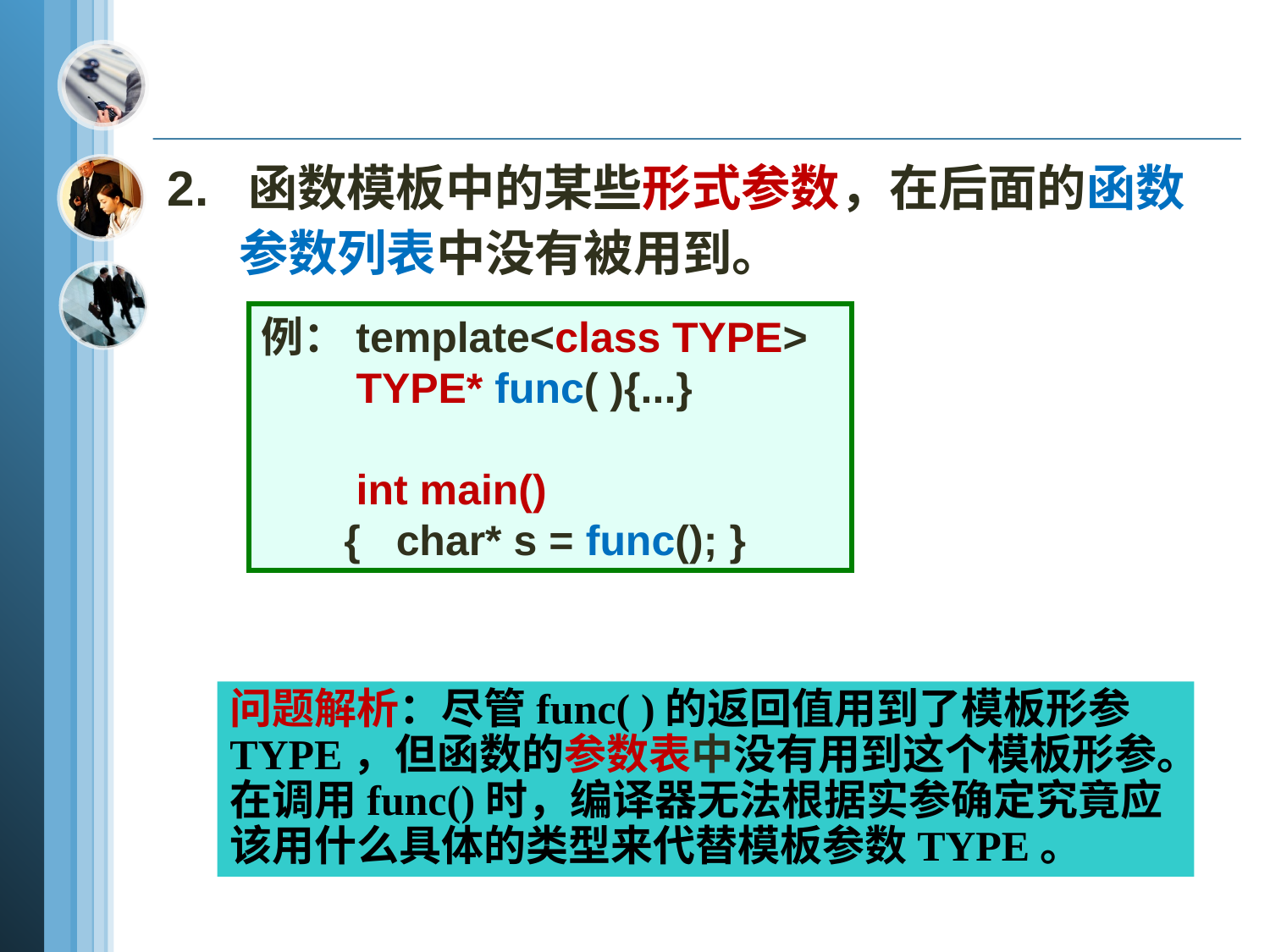

2.  函数模板中的某些形式参数，在后面的函数参数列表中没有被用到。
例：template<class TYPE>
        TYPE* func( ){...}

        int main()
       {   char* s = func(); }
问题解析：尽管func( )的返回值用到了模板形参
TYPE，但函数的参数表中没有用到这个模板形参。
在调用func()时，编译器无法根据实参确定究竟应
该用什么具体的类型来代替模板参数TYPE。